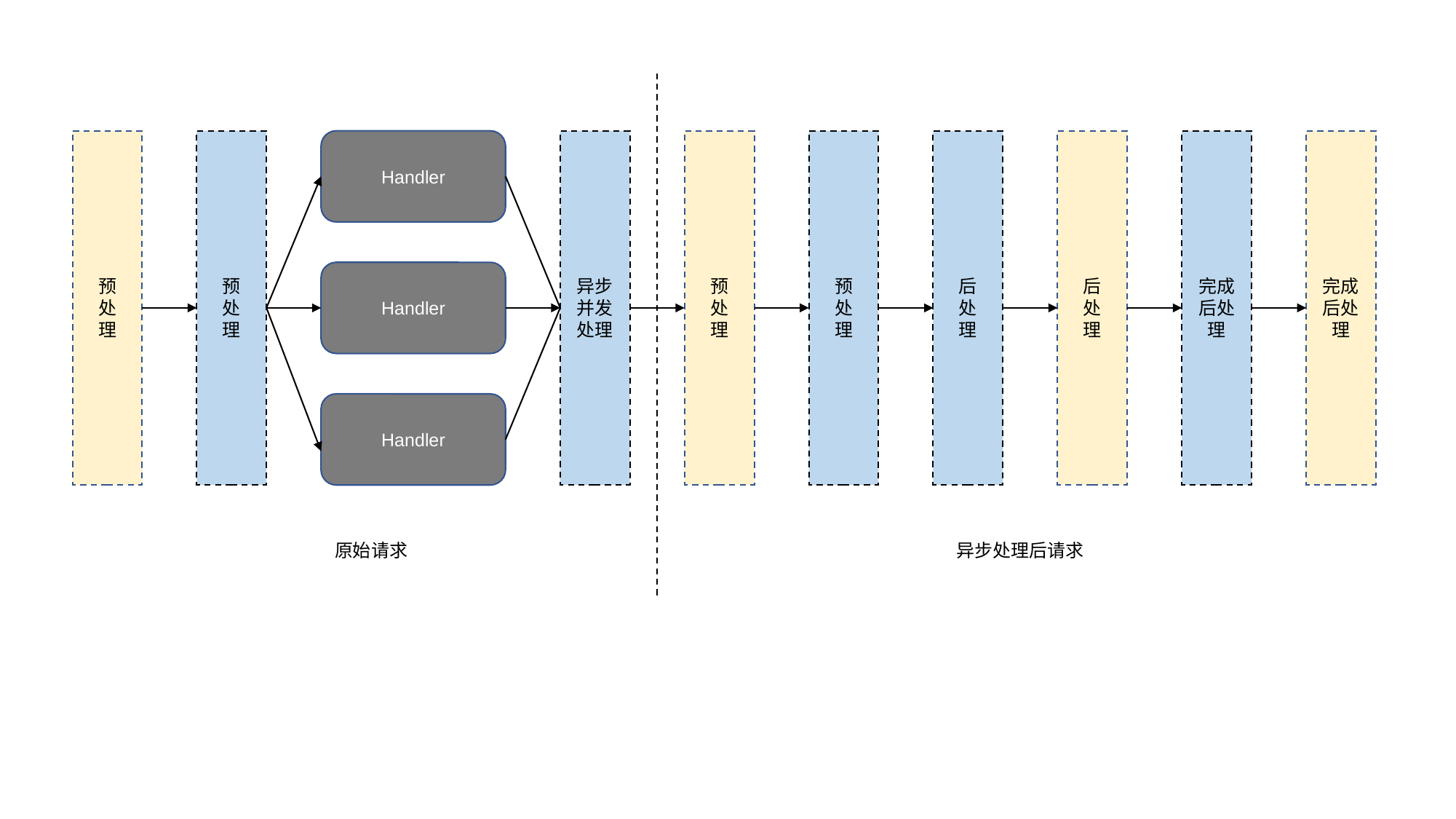

预
处
理
预
处
理
Handler
异步
并发
处理
预
处
理
预
处
理
后
处
理
后
处
理
完成
后处理
完成
后处理
Handler
Handler
原始请求
异步处理后请求